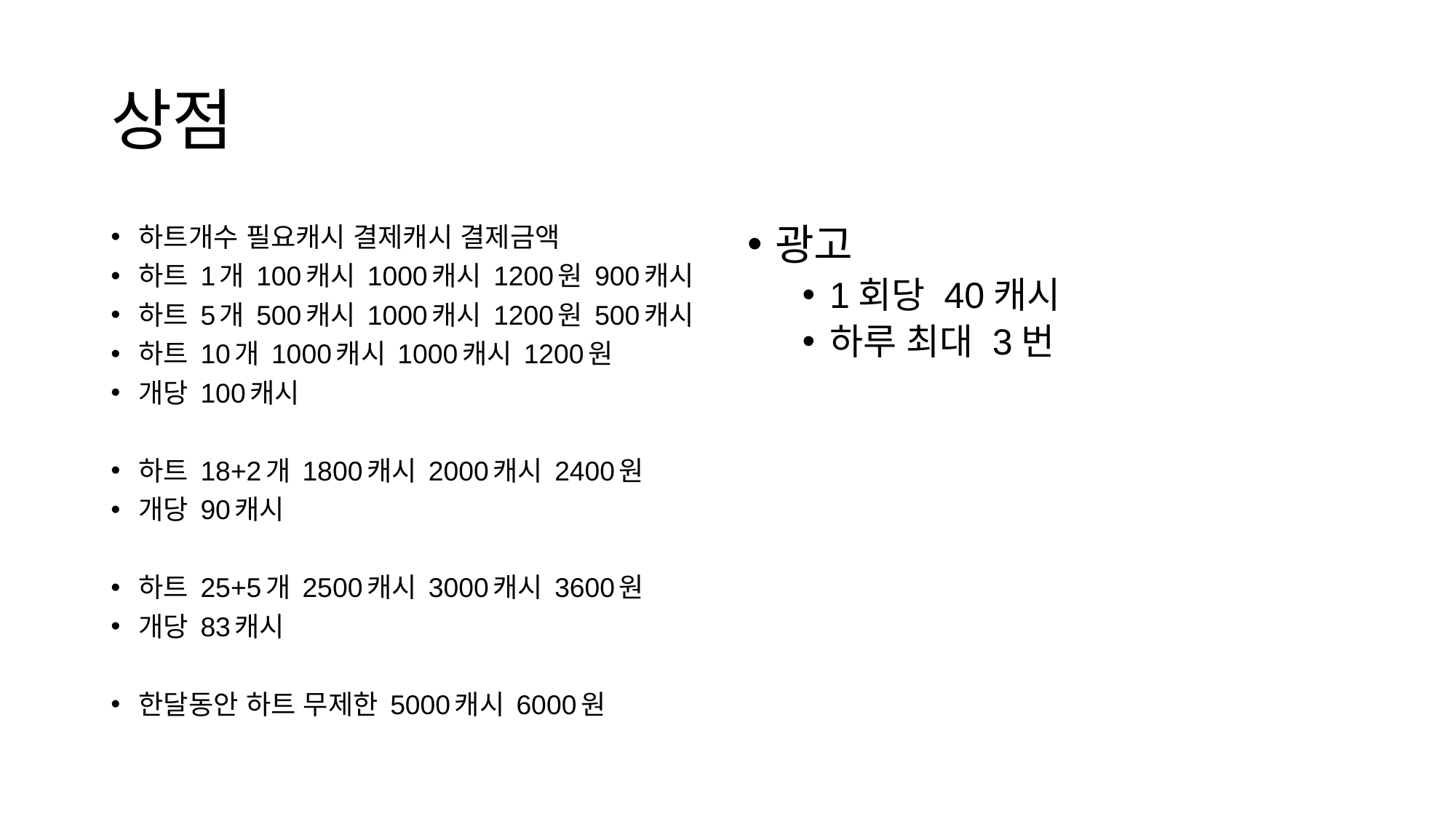

# 상점
하트개수 필요캐시 결제캐시 결제금액
하트 1개 100캐시 1000캐시 1200원 900캐시
하트 5개 500캐시 1000캐시 1200원 500캐시
하트 10개 1000캐시 1000캐시 1200원
개당 100캐시

하트 18+2개 1800캐시 2000캐시 2400원
개당 90캐시

하트 25+5개 2500캐시 3000캐시 3600원
개당 83캐시

한달동안 하트 무제한 5000캐시 6000원

광고
1회당 40캐시
하루 최대 3번